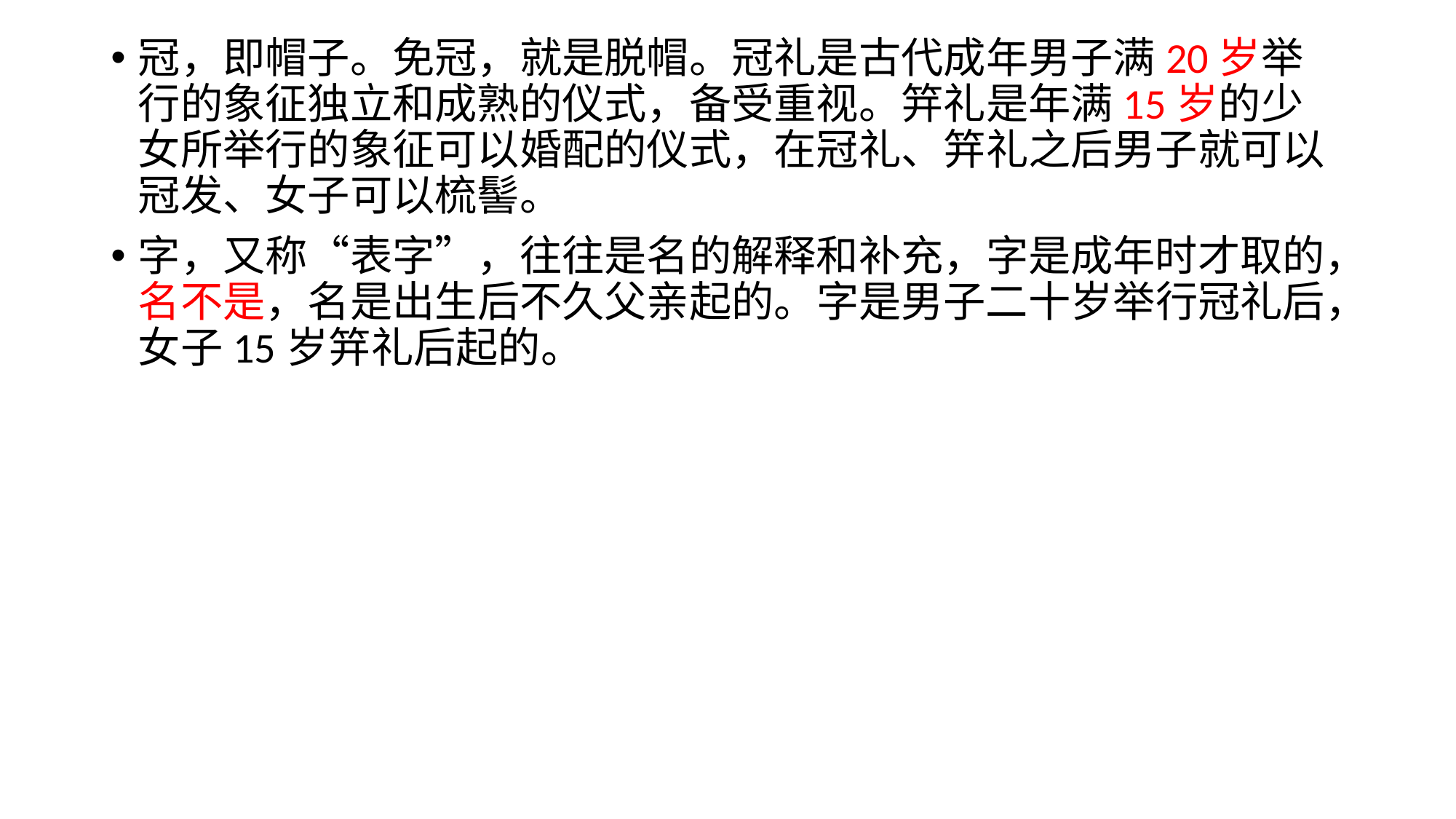

冠，即帽子。免冠，就是脱帽。冠礼是古代成年男子满20岁举行的象征独立和成熟的仪式，备受重视。笄礼是年满15岁的少女所举行的象征可以婚配的仪式，在冠礼、笄礼之后男子就可以冠发、女子可以梳髻。
字，又称“表字”，往往是名的解释和补充，字是成年时才取的，名不是，名是出生后不久父亲起的。字是男子二十岁举行冠礼后，女子15岁笄礼后起的。

#